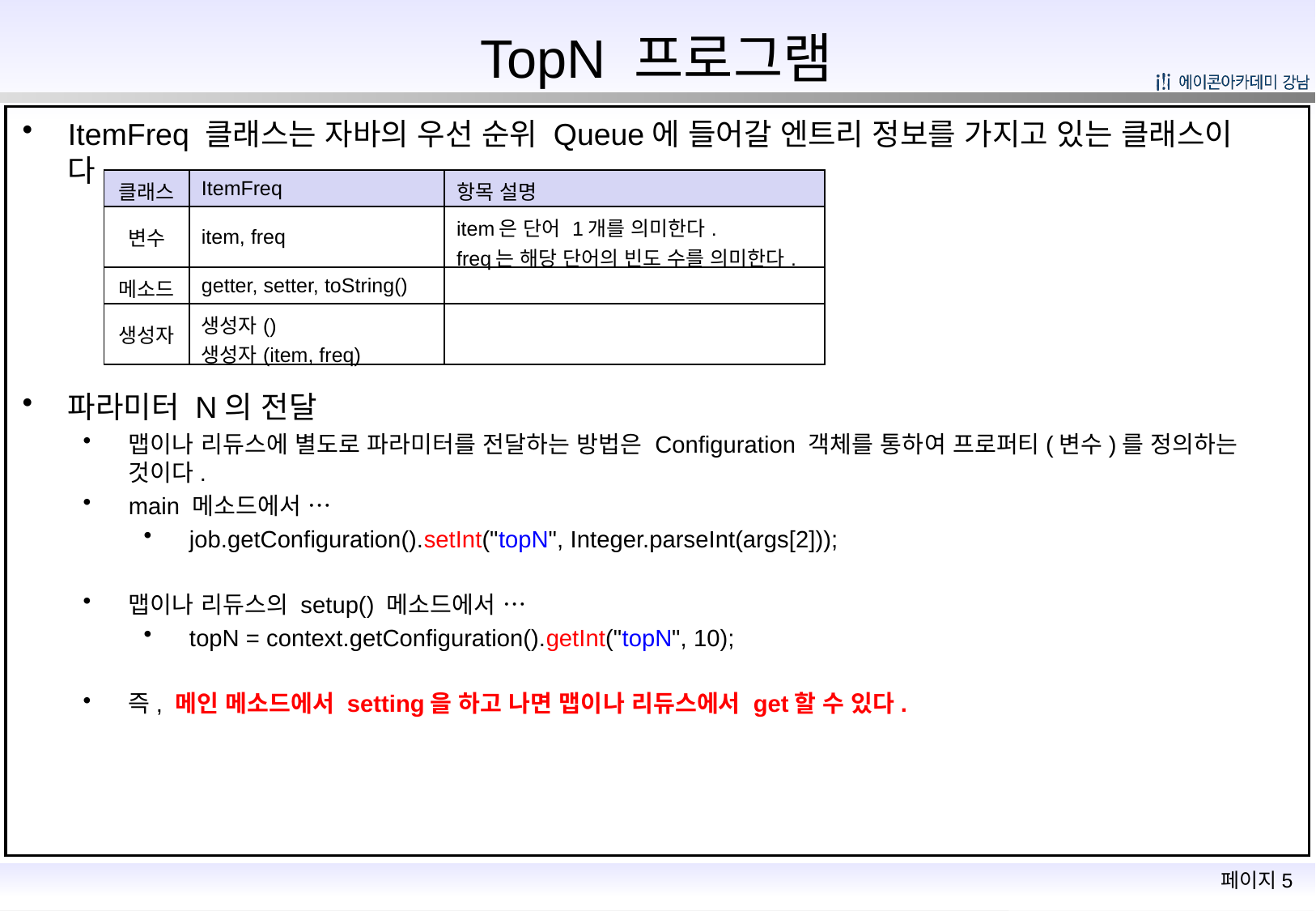

# TopN 프로그램
ItemFreq 클래스는 자바의 우선 순위 Queue에 들어갈 엔트리 정보를 가지고 있는 클래스이다.
| 클래스 | ItemFreq | 항목 설명 |
| --- | --- | --- |
| 변수 | item, freq | item은 단어 1개를 의미한다. freq는 해당 단어의 빈도 수를 의미한다. |
| 메소드 | getter, setter, toString() |  |
| 생성자 | 생성자() 생성자(item, freq) |  |
파라미터 N의 전달
맵이나 리듀스에 별도로 파라미터를 전달하는 방법은 Configuration 객체를 통하여 프로퍼티(변수)를 정의하는 것이다.
main 메소드에서 …
job.getConfiguration().setInt("topN", Integer.parseInt(args[2]));

맵이나 리듀스의 setup() 메소드에서 …
topN = context.getConfiguration().getInt("topN", 10);

즉, 메인 메소드에서 setting을 하고 나면 맵이나 리듀스에서 get할 수 있다.